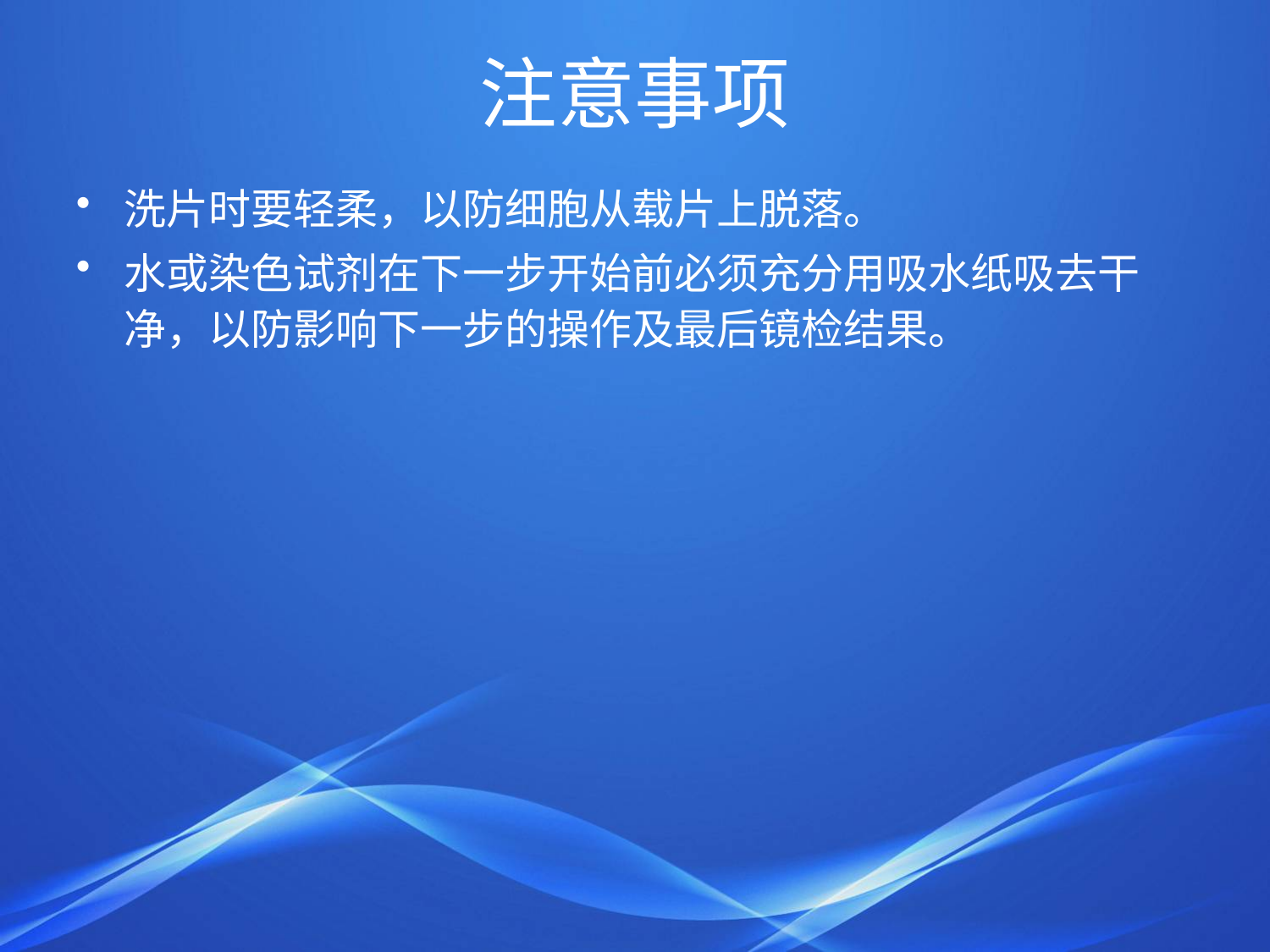

# 注意事项
洗片时要轻柔，以防细胞从载片上脱落。
水或染色试剂在下一步开始前必须充分用吸水纸吸去干净，以防影响下一步的操作及最后镜检结果。